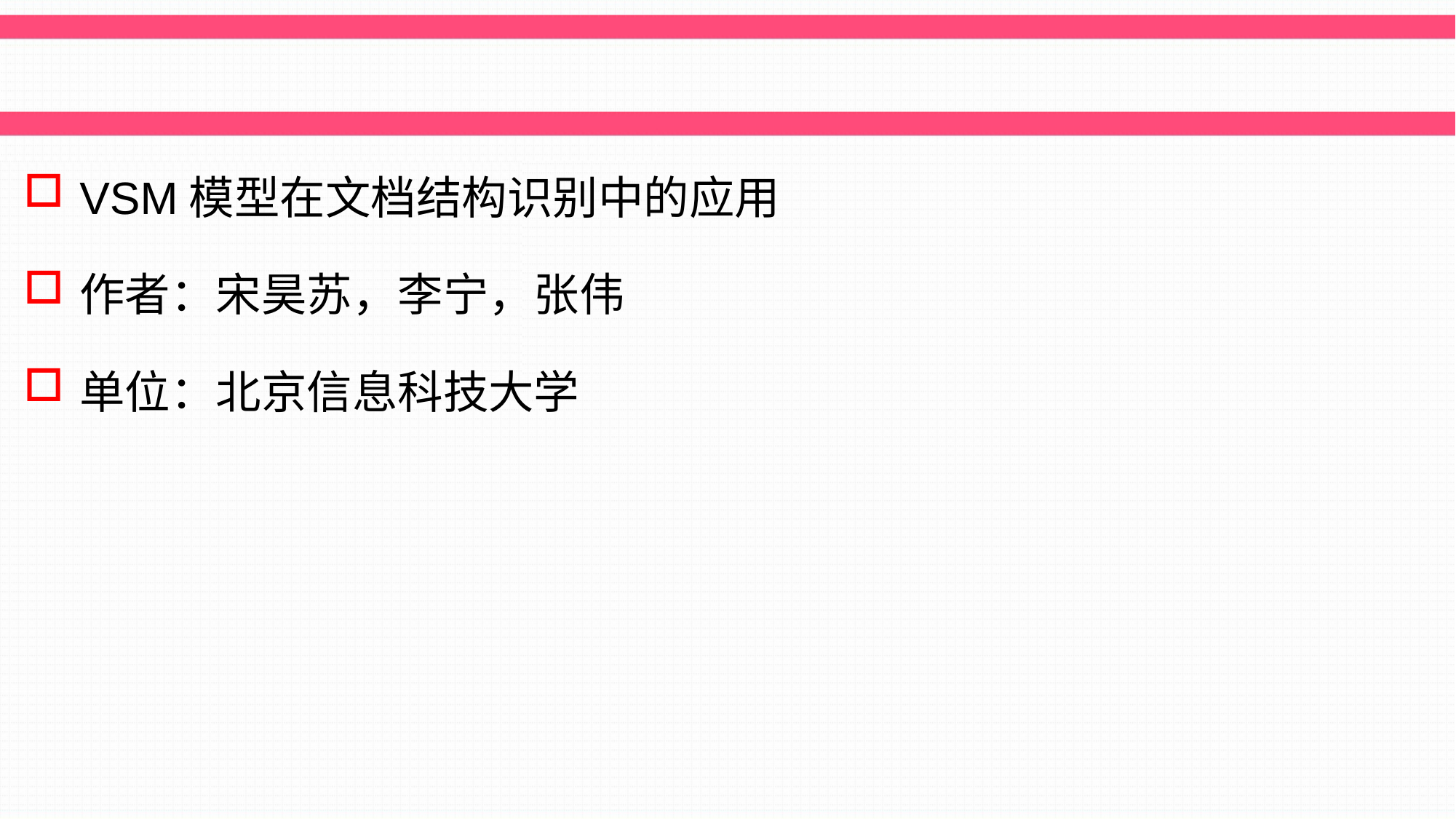

#
VSM模型在文档结构识别中的应用
作者：宋昊苏，李宁，张伟
单位：北京信息科技大学